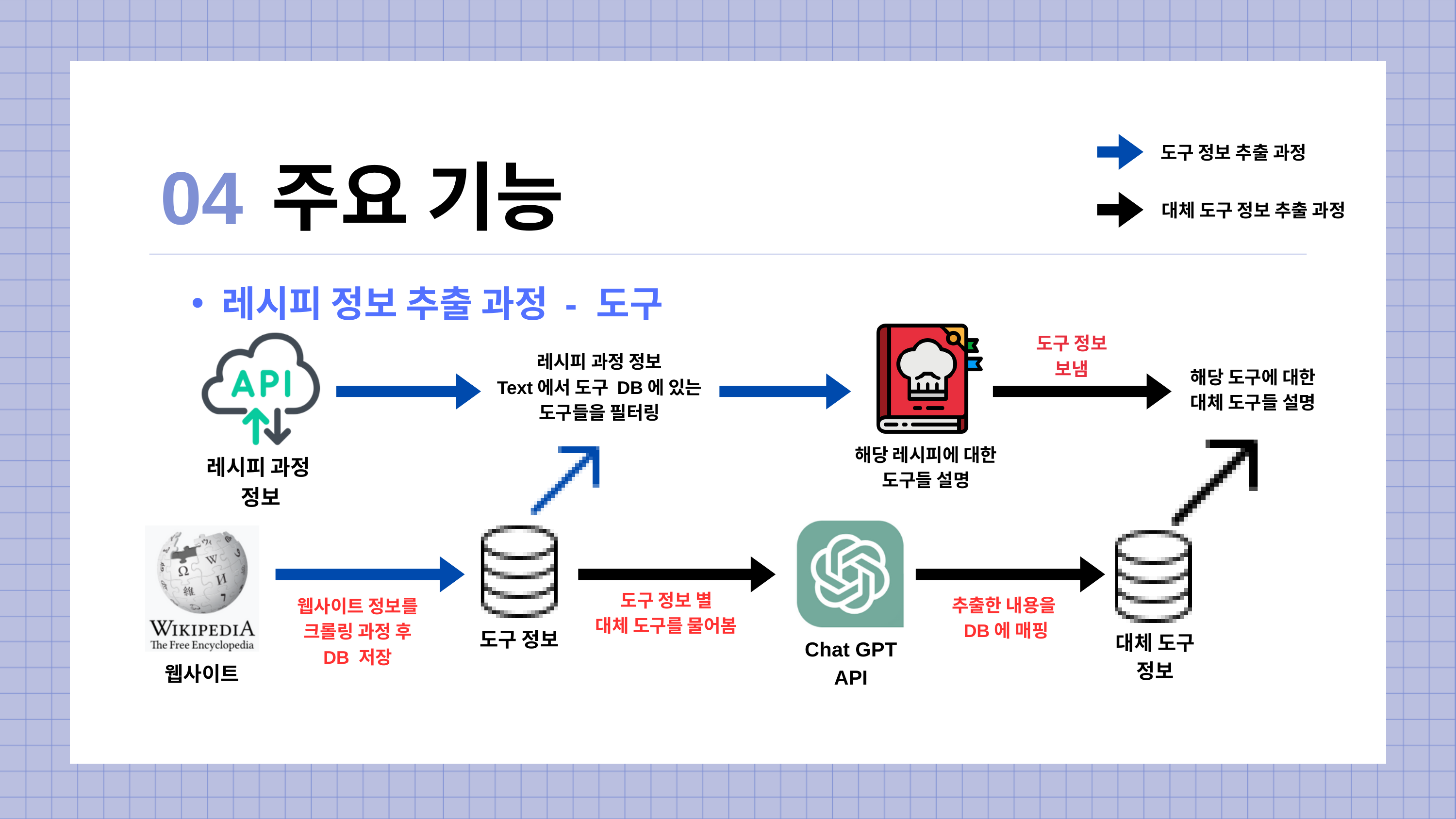

04
주요 기능
도구 정보 추출 과정

대체 도구 정보 추출 과정
레시피 정보 추출 과정 - 도구

도구 정보
보냄
레시피 과정 정보
Text에서 도구 DB에 있는
도구들을 필터링
해당 도구에 대한
대체 도구들 설명

해당 레시피에 대한
도구들 설명

레시피 과정
정보

도구 정보 별
대체 도구를 물어봄
추출한 내용을
DB에 매핑
웹사이트 정보를
크롤링 과정 후
DB 저장
도구 정보
대체 도구
정보
Chat GPT
API
웹사이트